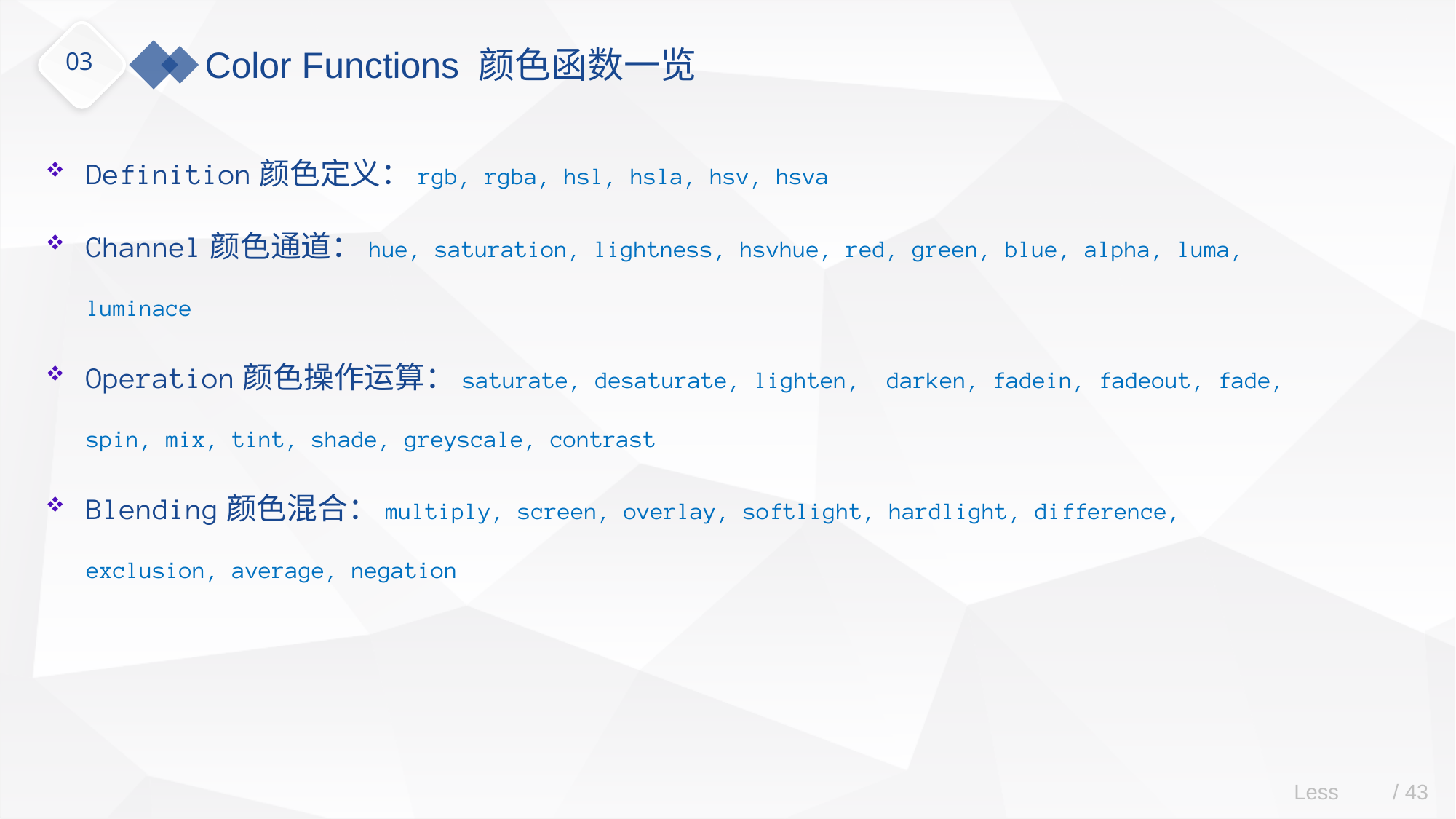

Color Functions 颜色函数一览
03

Definition颜色定义：rgb, rgba, hsl, hsla, hsv, hsva
Channel颜色通道：hue, saturation, lightness, hsvhue, red, green, blue, alpha, luma, luminace
Operation颜色操作运算：saturate, desaturate, lighten,  darken, fadein, fadeout, fade, spin, mix, tint, shade, greyscale, contrast
Blending颜色混合：multiply, screen, overlay, softlight, hardlight, difference, exclusion, average, negation
47